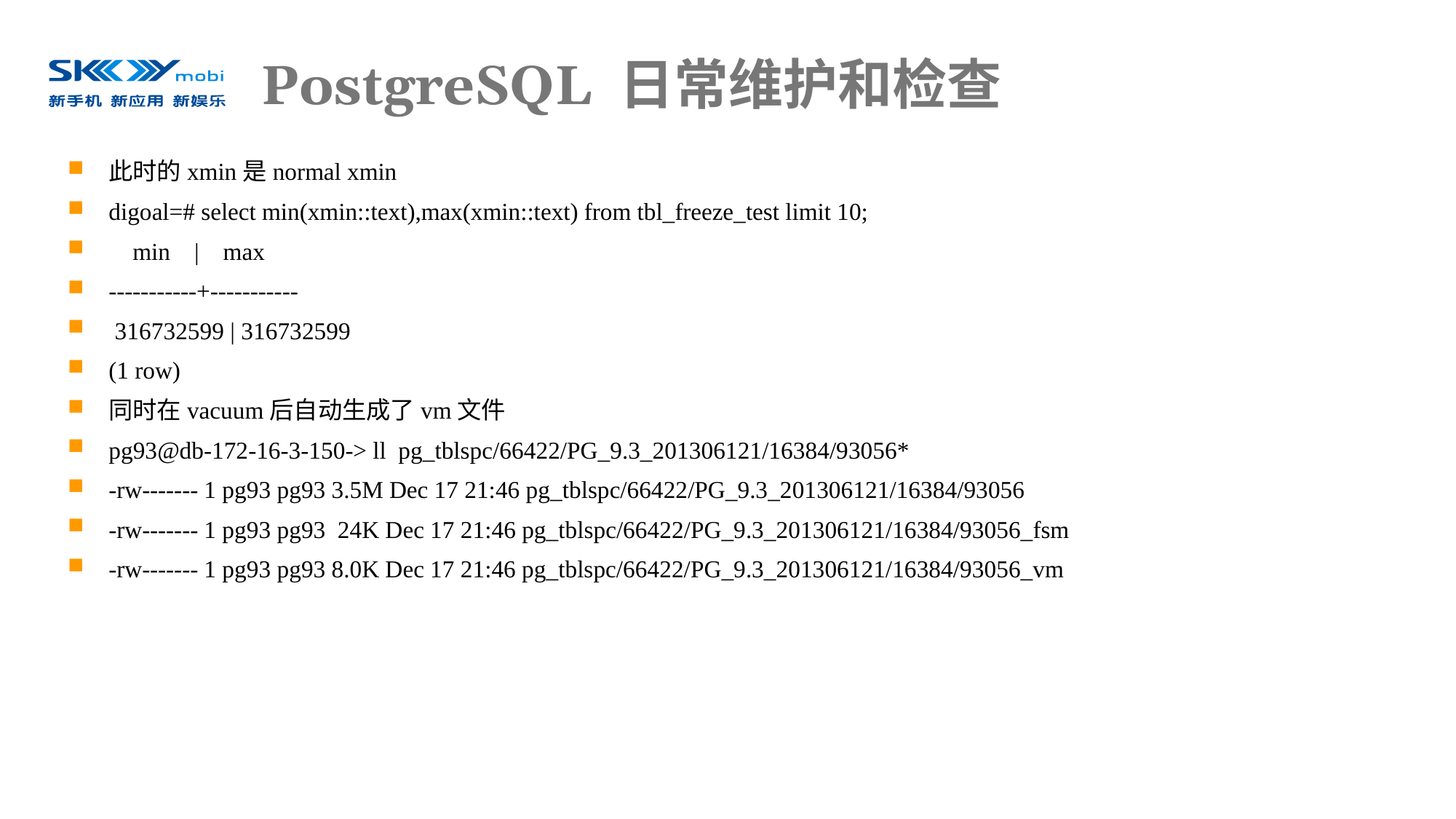

# PostgreSQL 日常维护和检查
此时的xmin是normal xmin
digoal=# select min(xmin::text),max(xmin::text) from tbl_freeze_test limit 10;
    min    |    max
-----------+-----------
 316732599 | 316732599
(1 row)
同时在vacuum后自动生成了vm文件
pg93@db-172-16-3-150-> ll  pg_tblspc/66422/PG_9.3_201306121/16384/93056*
-rw------- 1 pg93 pg93 3.5M Dec 17 21:46 pg_tblspc/66422/PG_9.3_201306121/16384/93056
-rw------- 1 pg93 pg93  24K Dec 17 21:46 pg_tblspc/66422/PG_9.3_201306121/16384/93056_fsm
-rw------- 1 pg93 pg93 8.0K Dec 17 21:46 pg_tblspc/66422/PG_9.3_201306121/16384/93056_vm